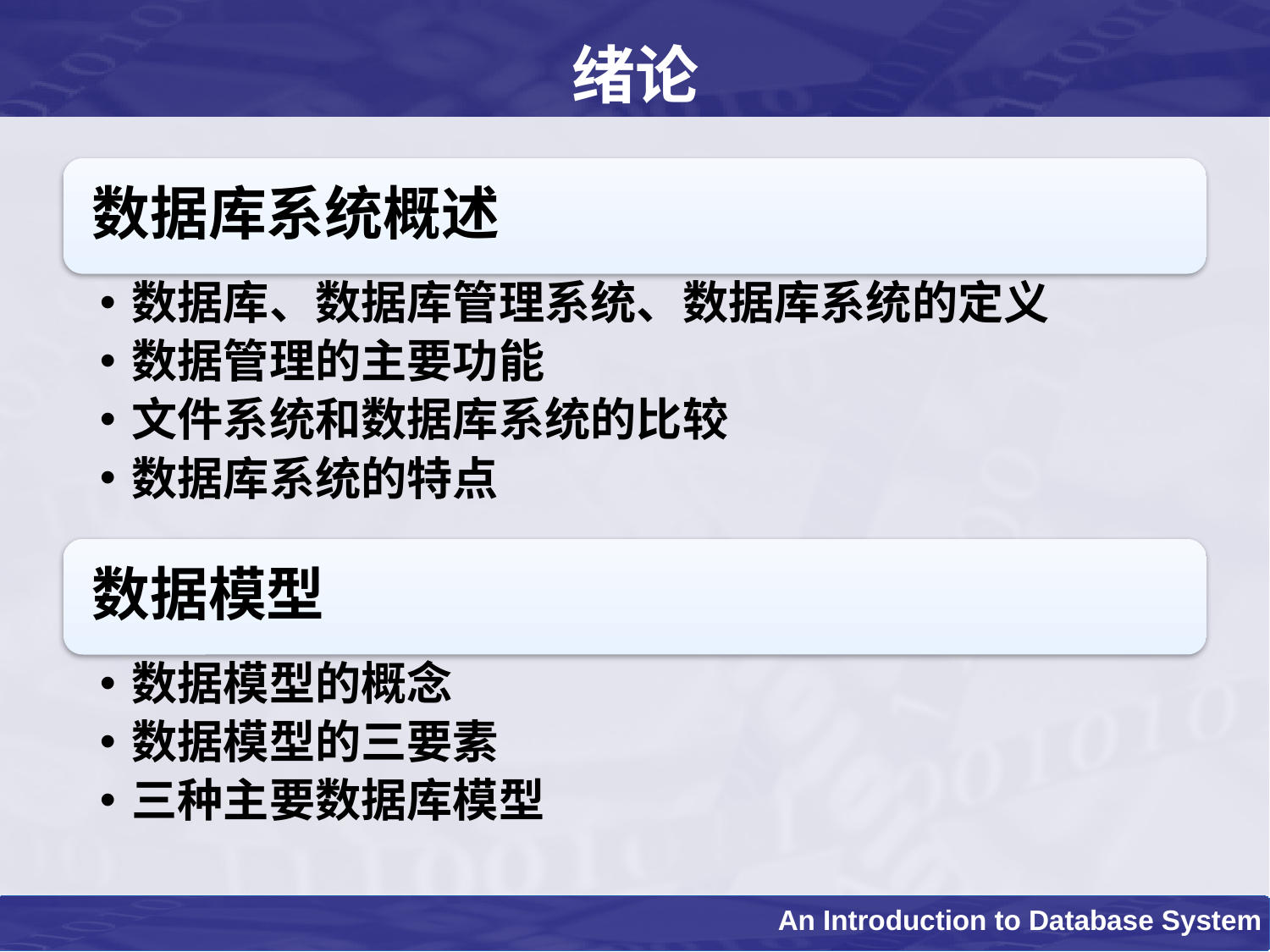

# 绪论
数据库系统概述
数据库、数据库管理系统、数据库系统的定义
数据管理的主要功能
文件系统和数据库系统的比较
数据库系统的特点
数据模型
数据模型的概念
数据模型的三要素
三种主要数据库模型